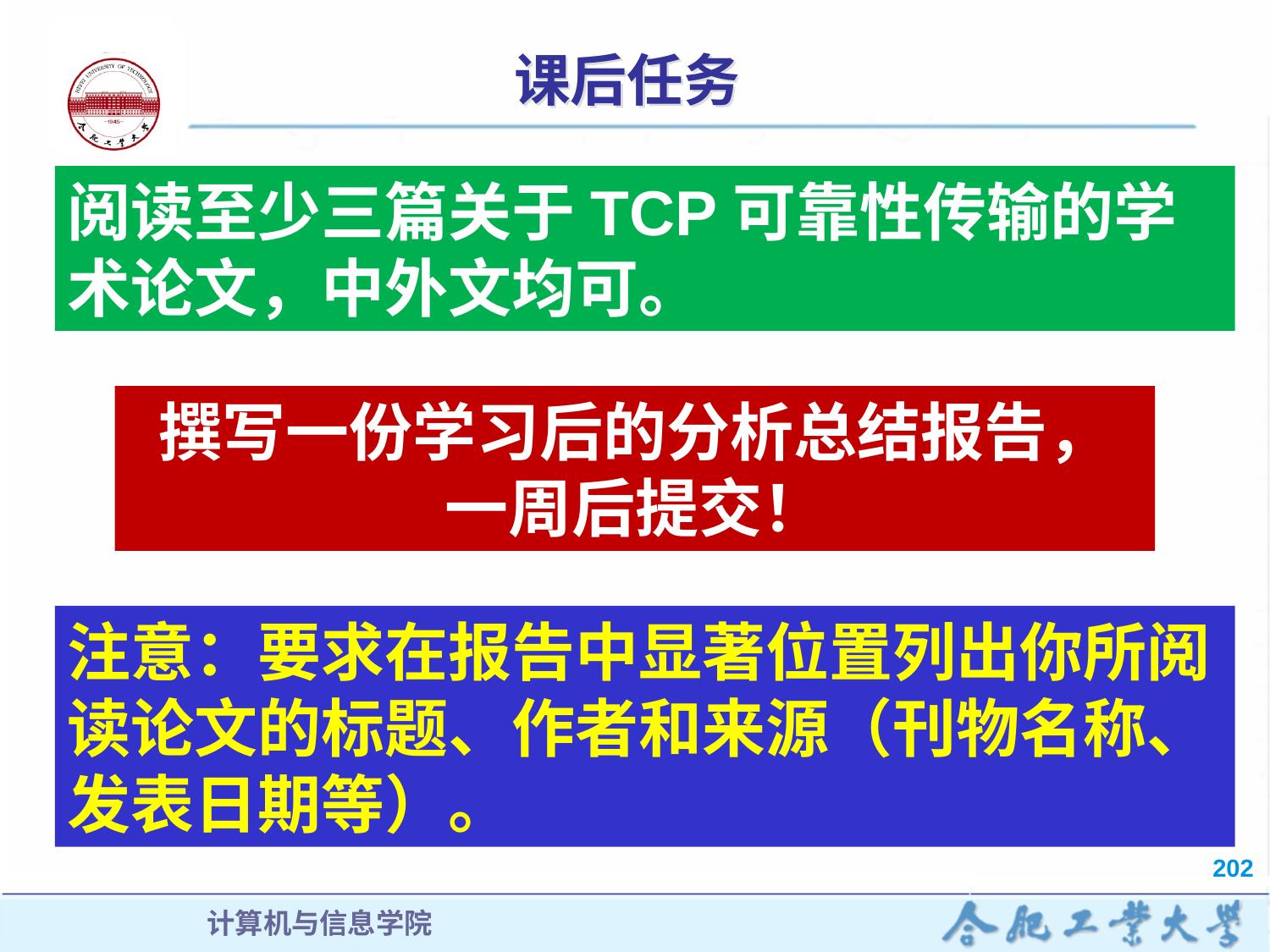

# 课后任务
阅读至少三篇关于TCP可靠性传输的学术论文，中外文均可。
撰写一份学习后的分析总结报告，一周后提交！
注意：要求在报告中显著位置列出你所阅读论文的标题、作者和来源（刊物名称、发表日期等）。